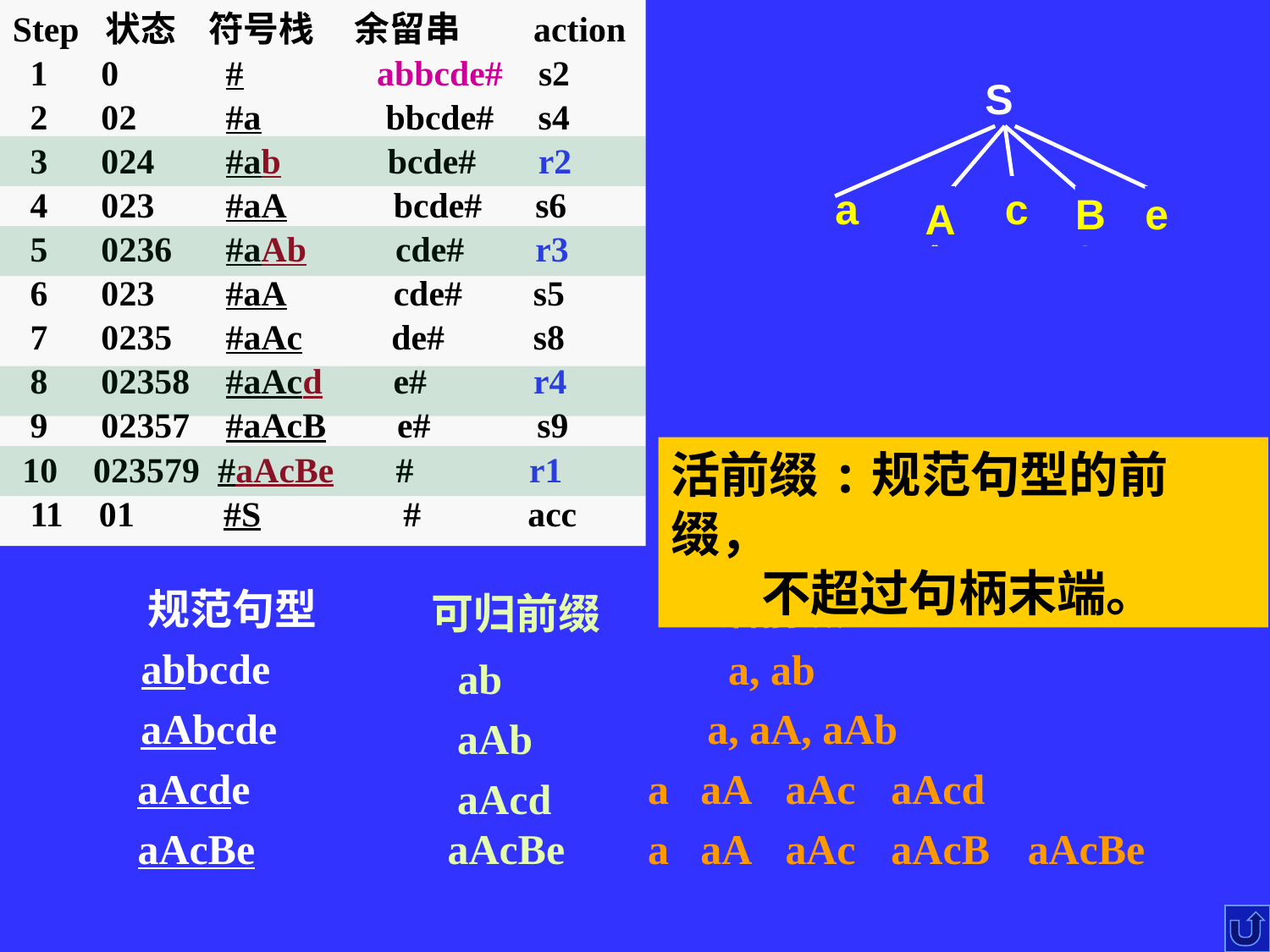

Step  状态    符号栈     余留串        action
  1      0            #               abbcde#    s2
  2      02          #a              bbcde#     s4
  3      024        #ab            bcde#       r2
  4      023        #aA            bcde#      s6
  5      0236      #aAb          cde#        r3
  6      023        #aA            cde#        s5
  7      0235      #aAc          de#          s8
  8      02358    #aAcd        e#            r4
  9      02357    #aAcB        e#            s9
 10    023579  #aAcBe       #             r1
  11    01          #S                #            acc
S

a
c
c
e
A

B

A
B
e

A

b
d
A
b
d

b
活前缀:规范句型的前缀，
       不超过句柄末端。

可归前缀
规范句型
活前缀
abbcde
a, ab
ab
aAbcde
a, aA, aAb
aAb
aAcde
a
aA
aAc
aAcd
aAcd
aAcBe
a
aA
aAc
aAcB
aAcBe
aAcBe